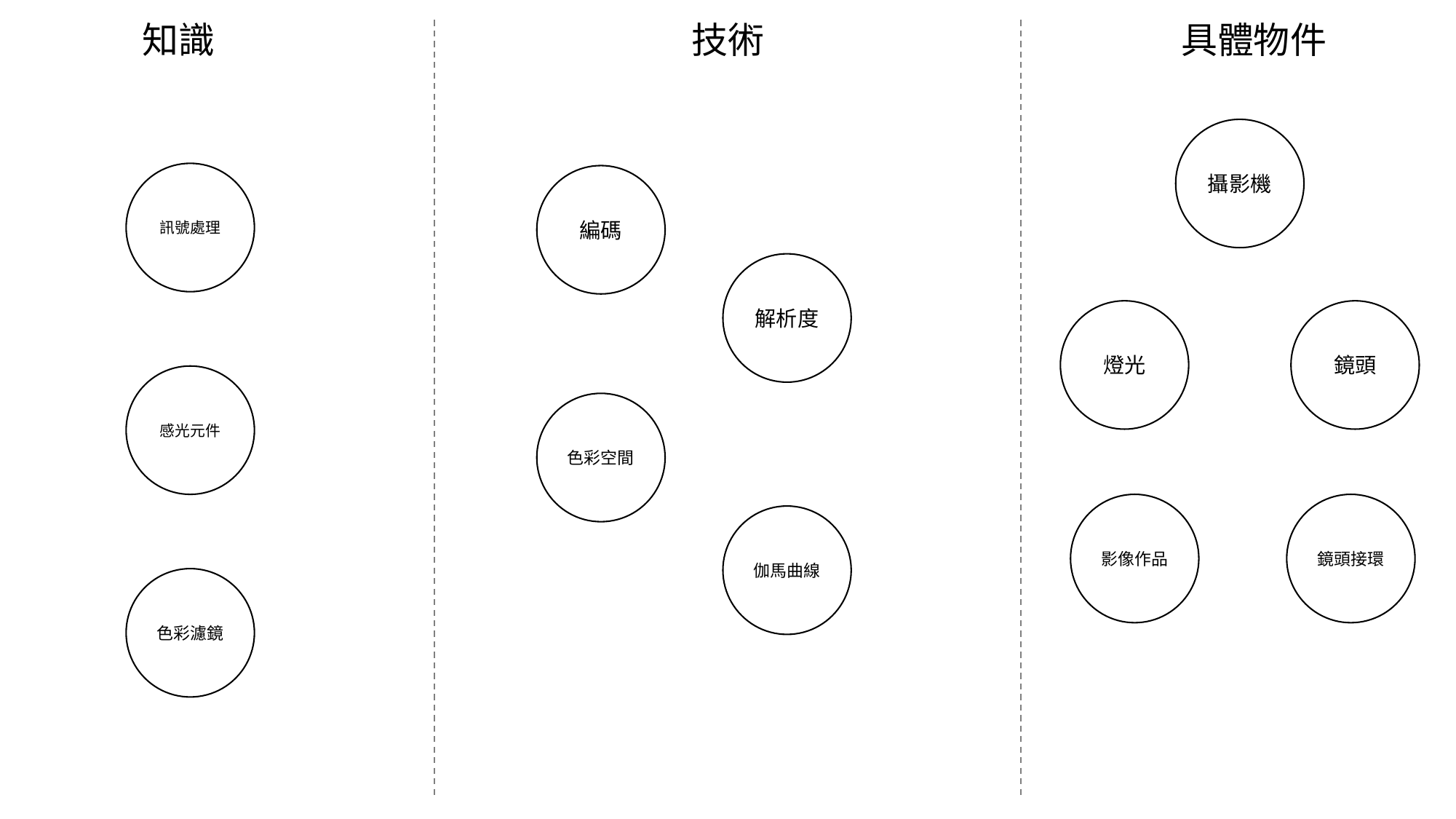

知識
技術
具體物件
攝影機
訊號處理
編碼
解析度
燈光
鏡頭
感光元件
色彩空間
影像作品
鏡頭接環
伽馬曲線
色彩濾鏡